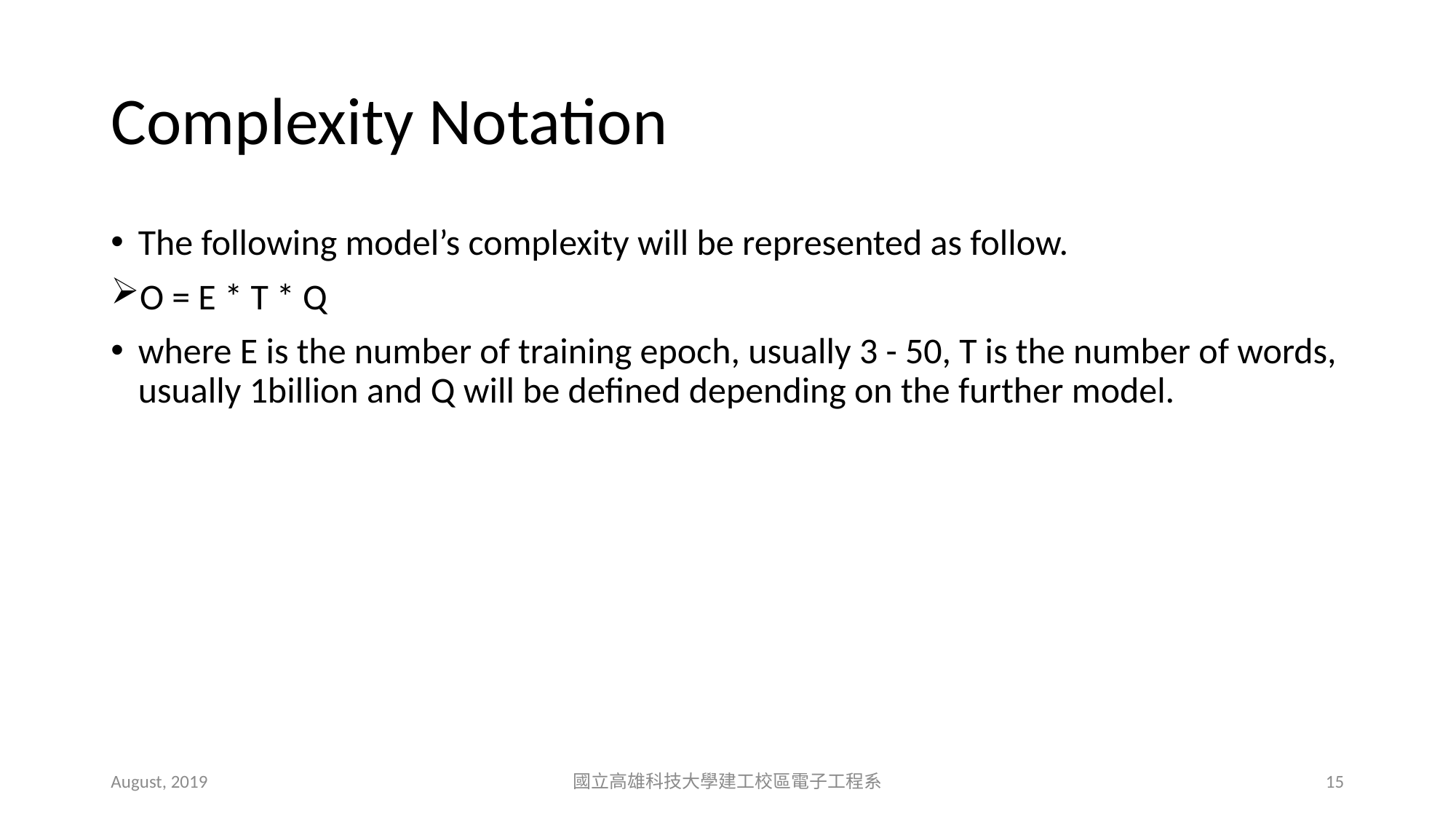

# Complexity Notation
The following model’s complexity will be represented as follow.
O = E * T * Q
where E is the number of training epoch, usually 3 - 50, T is the number of words, usually 1billion and Q will be defined depending on the further model.
August, 2019
國立高雄科技大學建工校區電子工程系
15